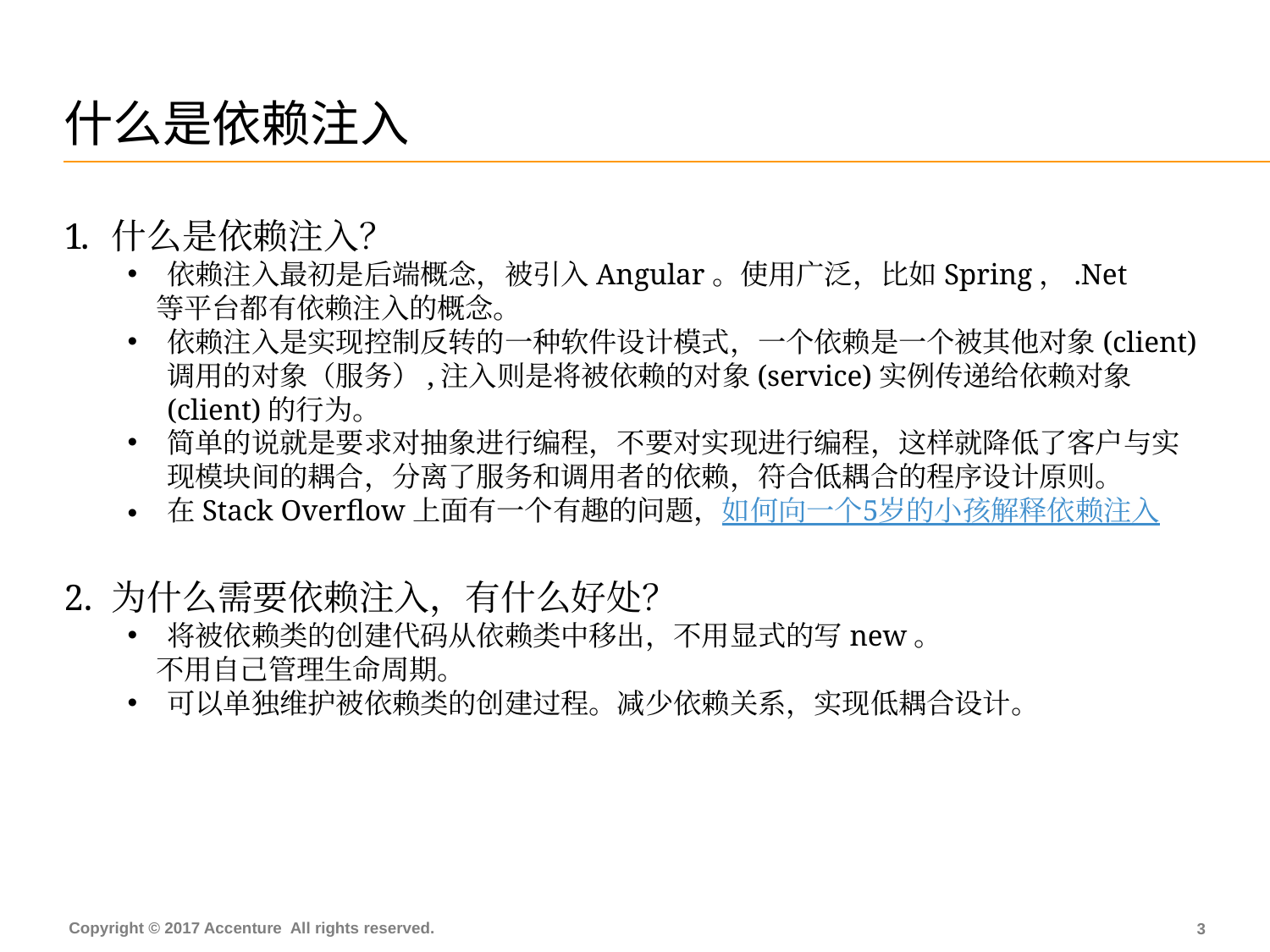

# 什么是依赖注入

什么是依赖注入？
依赖注入最初是后端概念，被引入Angular。使用广泛，比如Spring，.Net
   等平台都有依赖注入的概念。
依赖注入是实现控制反转的一种软件设计模式，一个依赖是一个被其他对象(client)调用的对象（服务）,注入则是将被依赖的对象(service)实例传递给依赖对象(client)的行为。
简单的说就是要求对抽象进行编程，不要对实现进行编程，这样就降低了客户与实现模块间的耦合，分离了服务和调用者的依赖，符合低耦合的程序设计原则。
在Stack Overflow上面有一个有趣的问题，如何向一个5岁的小孩解释依赖注入

为什么需要依赖注入，有什么好处？
将被依赖类的创建代码从依赖类中移出，不用显式的写new。
   不用自己管理生命周期。
可以单独维护被依赖类的创建过程。减少依赖关系，实现低耦合设计。

3
Copyright © 2017 Accenture  All rights reserved.